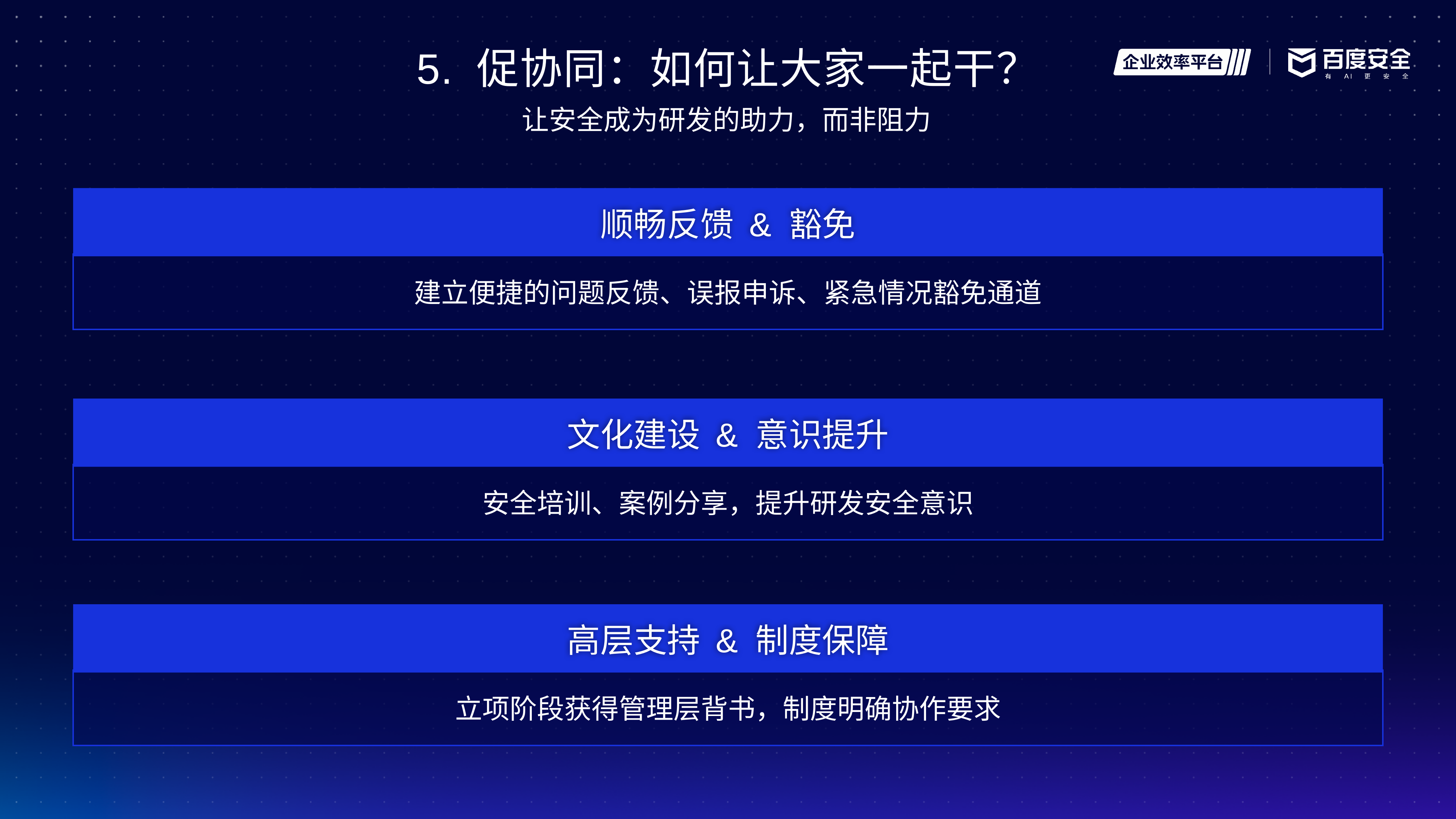

5. 促协同：如何让大家一起干？
让安全成为研发的助力，而非阻力

顺畅反馈 & 豁免
建立便捷的问题反馈、误报申诉、紧急情况豁免通道

文化建设 & 意识提升
安全培训、案例分享，提升研发安全意识

高层支持 & 制度保障
立项阶段获得管理层背书，制度明确协作要求